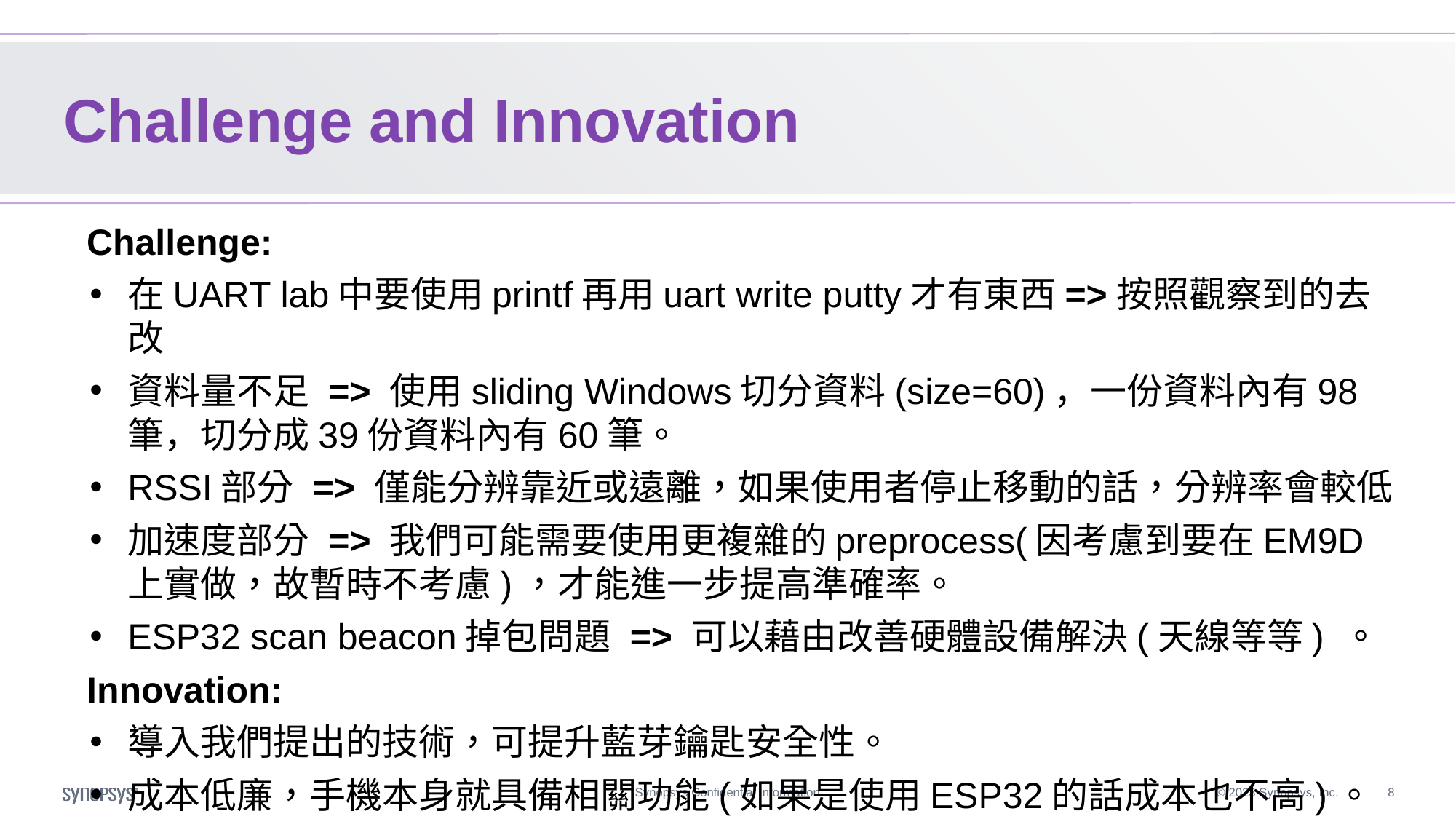

# Challenge and Innovation
Challenge:
在UART lab中要使用printf再用uart write putty才有東西=>按照觀察到的去改
資料量不足 => 使用sliding Windows切分資料(size=60)，一份資料內有98筆，切分成39份資料內有60筆。
RSSI部分 => 僅能分辨靠近或遠離，如果使用者停止移動的話，分辨率會較低
加速度部分 => 我們可能需要使用更複雜的preprocess(因考慮到要在EM9D上實做，故暫時不考慮)，才能進一步提高準確率。
ESP32 scan beacon掉包問題 => 可以藉由改善硬體設備解決(天線等等) 。
Innovation:
導入我們提出的技術，可提升藍芽鑰匙安全性。
成本低廉，手機本身就具備相關功能(如果是使用ESP32的話成本也不高)。